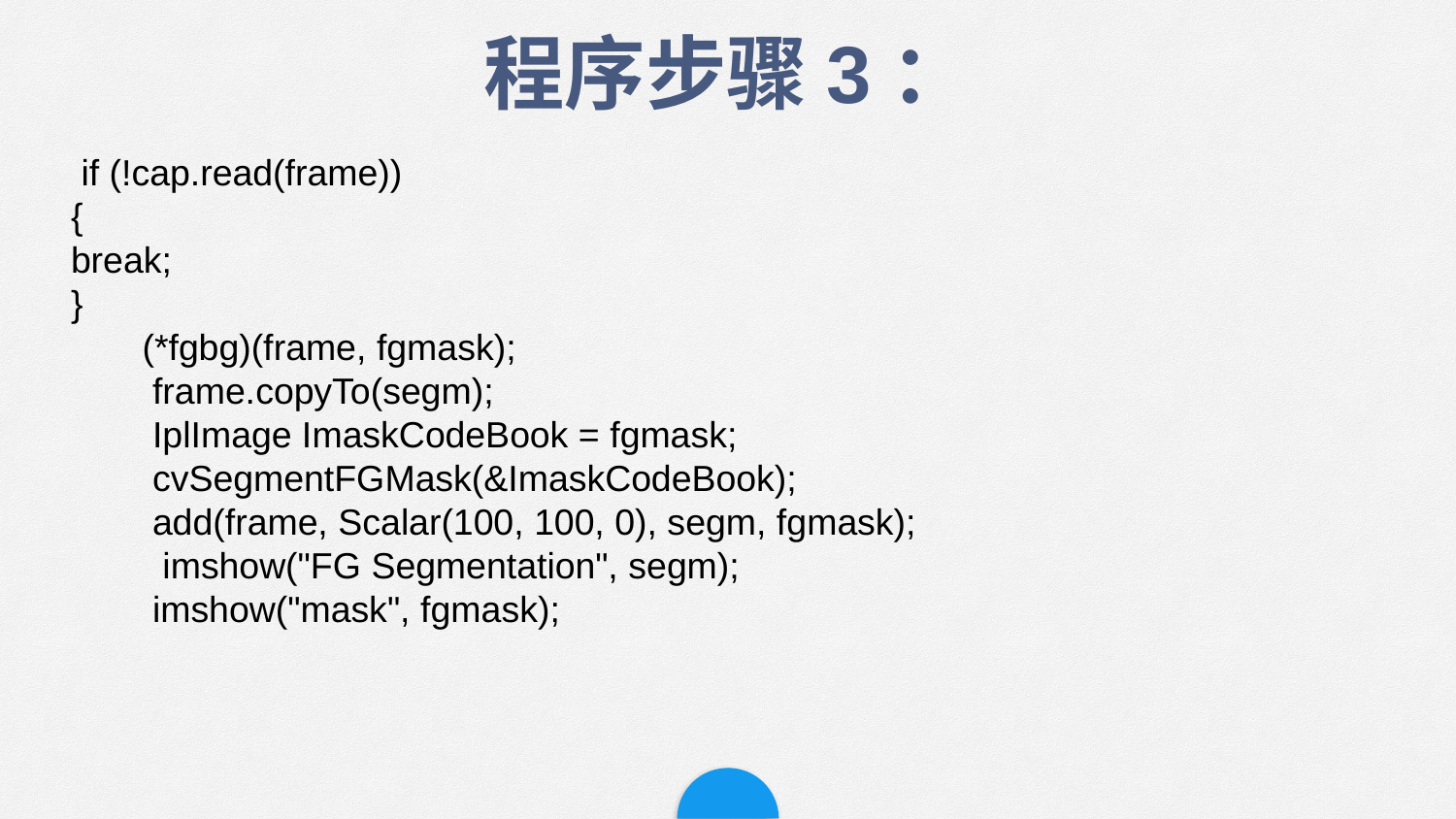

程序步骤3：
 if (!cap.read(frame))
{
break;
}
       (*fgbg)(frame, fgmask);
        frame.copyTo(segm);
        IplImage ImaskCodeBook = fgmask;
        cvSegmentFGMask(&ImaskCodeBook);
        add(frame, Scalar(100, 100, 0), segm, fgmask);
         imshow("FG Segmentation", segm);
        imshow("mask", fgmask);

15